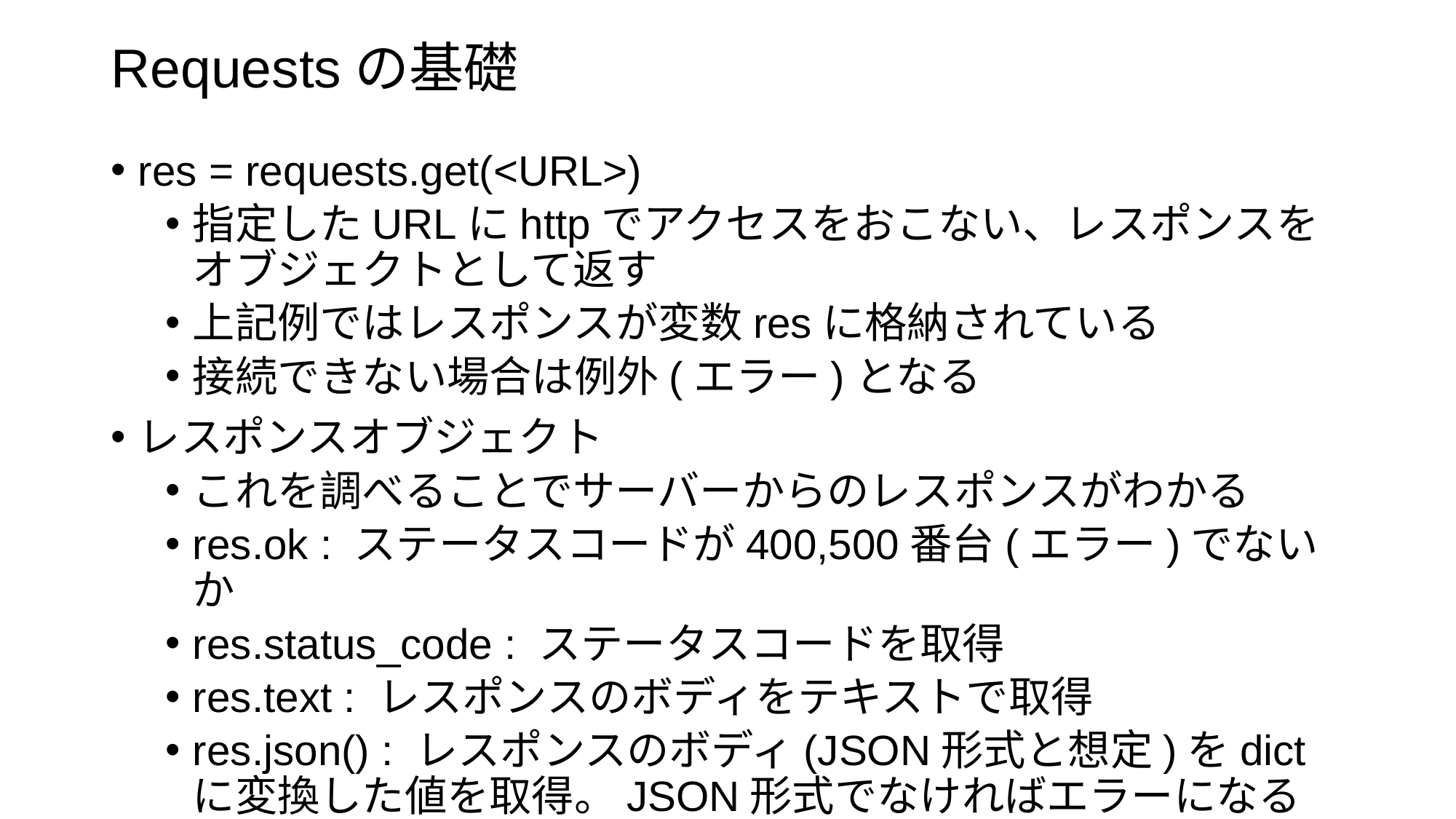

# Requestsの基礎
res = requests.get(<URL>)
指定したURLにhttpでアクセスをおこない、レスポンスをオブジェクトとして返す
上記例ではレスポンスが変数resに格納されている
接続できない場合は例外(エラー)となる
レスポンスオブジェクト
これを調べることでサーバーからのレスポンスがわかる
res.ok : ステータスコードが400,500番台(エラー)でないか
res.status_code : ステータスコードを取得
res.text : レスポンスのボディをテキストで取得
res.json() : レスポンスのボディ(JSON形式と想定)をdictに変換した値を取得。JSON形式でなければエラーになる